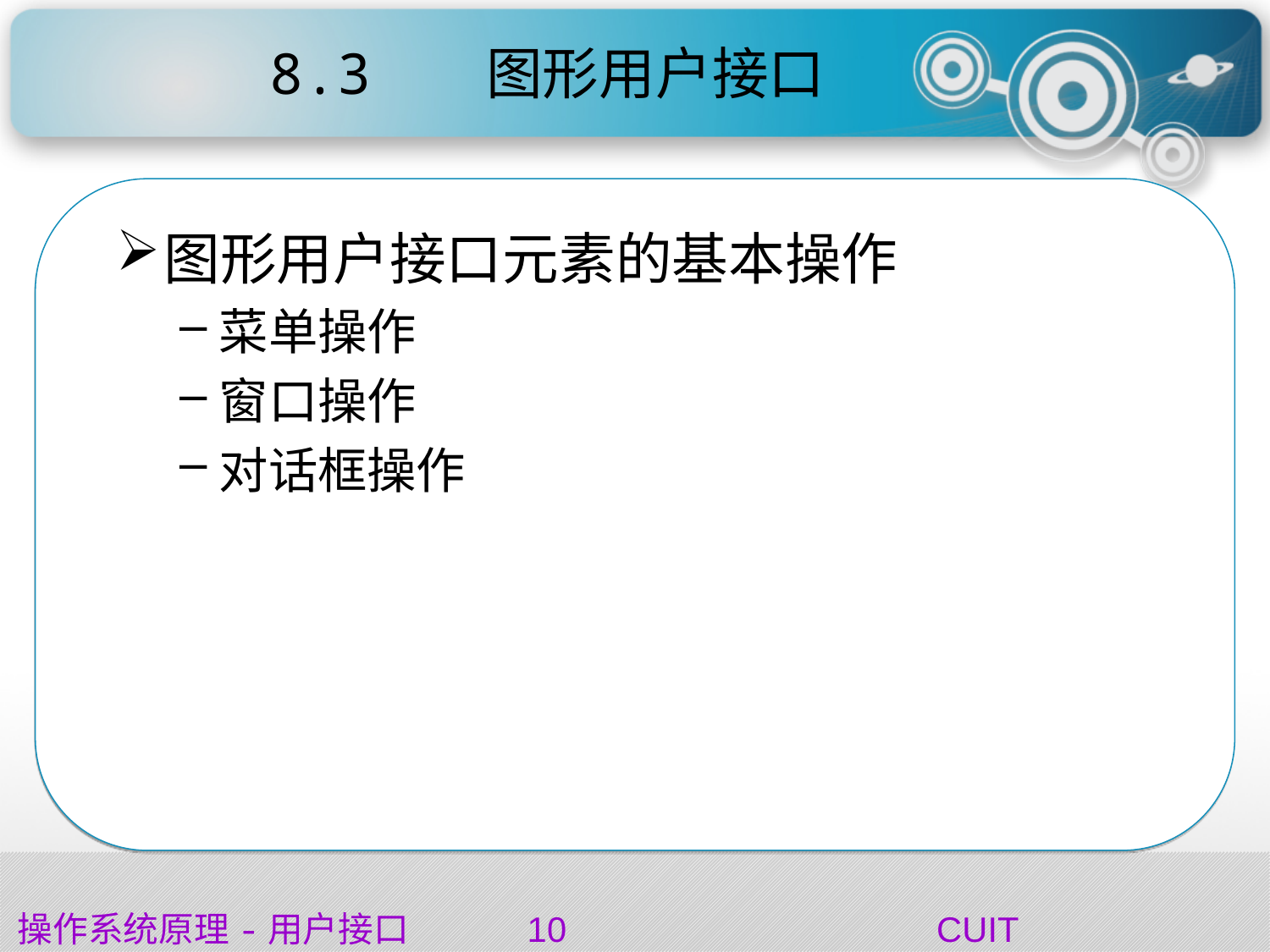

8.3   图形用户接口
图形用户接口元素的基本操作
菜单操作
窗口操作
对话框操作